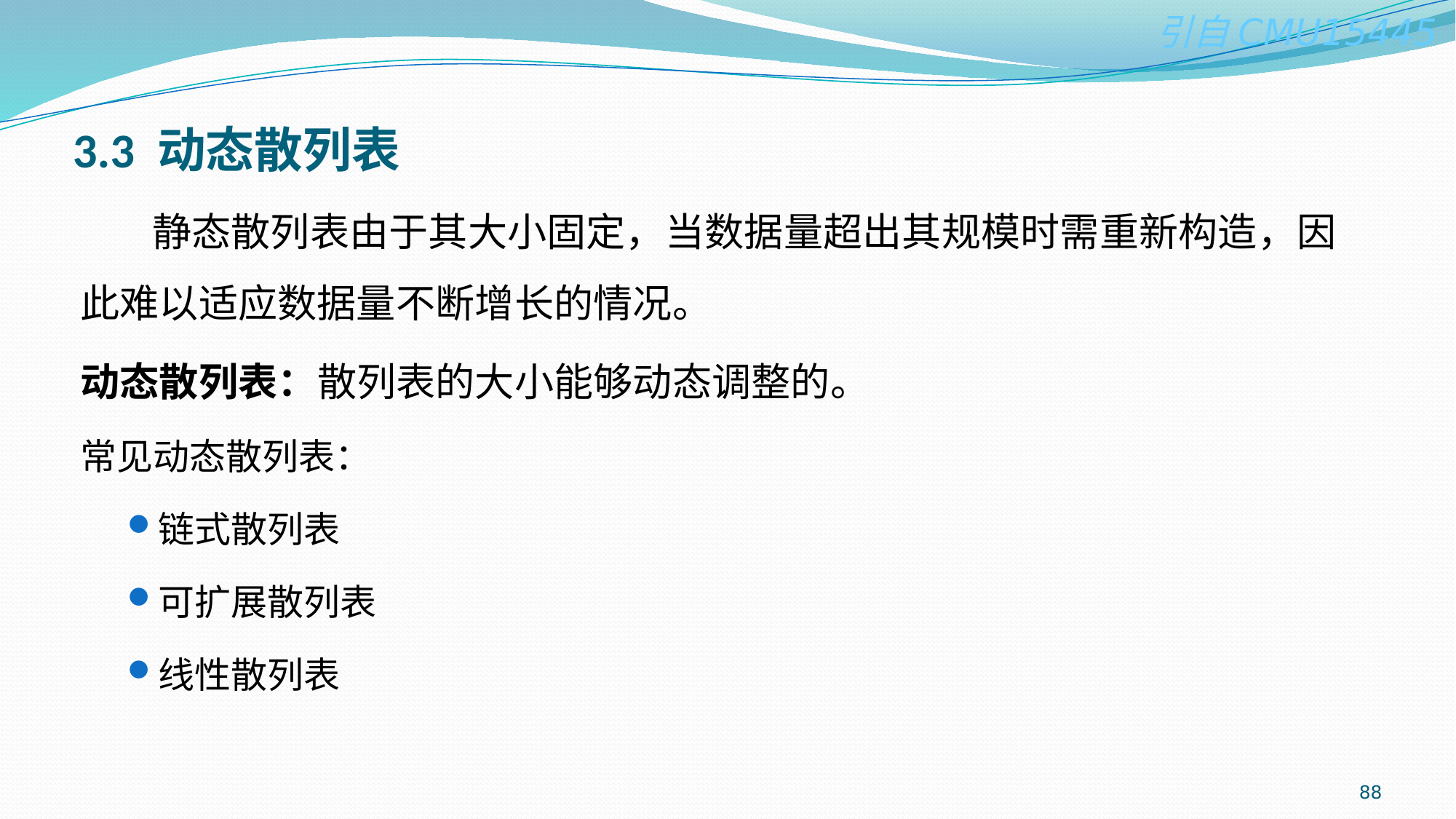

# 3.3 动态散列表
       静态散列表由于其大小固定，当数据量超出其规模时需重新构造，因此难以适应数据量不断增长的情况。
动态散列表：散列表的大小能够动态调整的。
常见动态散列表：
链式散列表
可扩展散列表
线性散列表
88